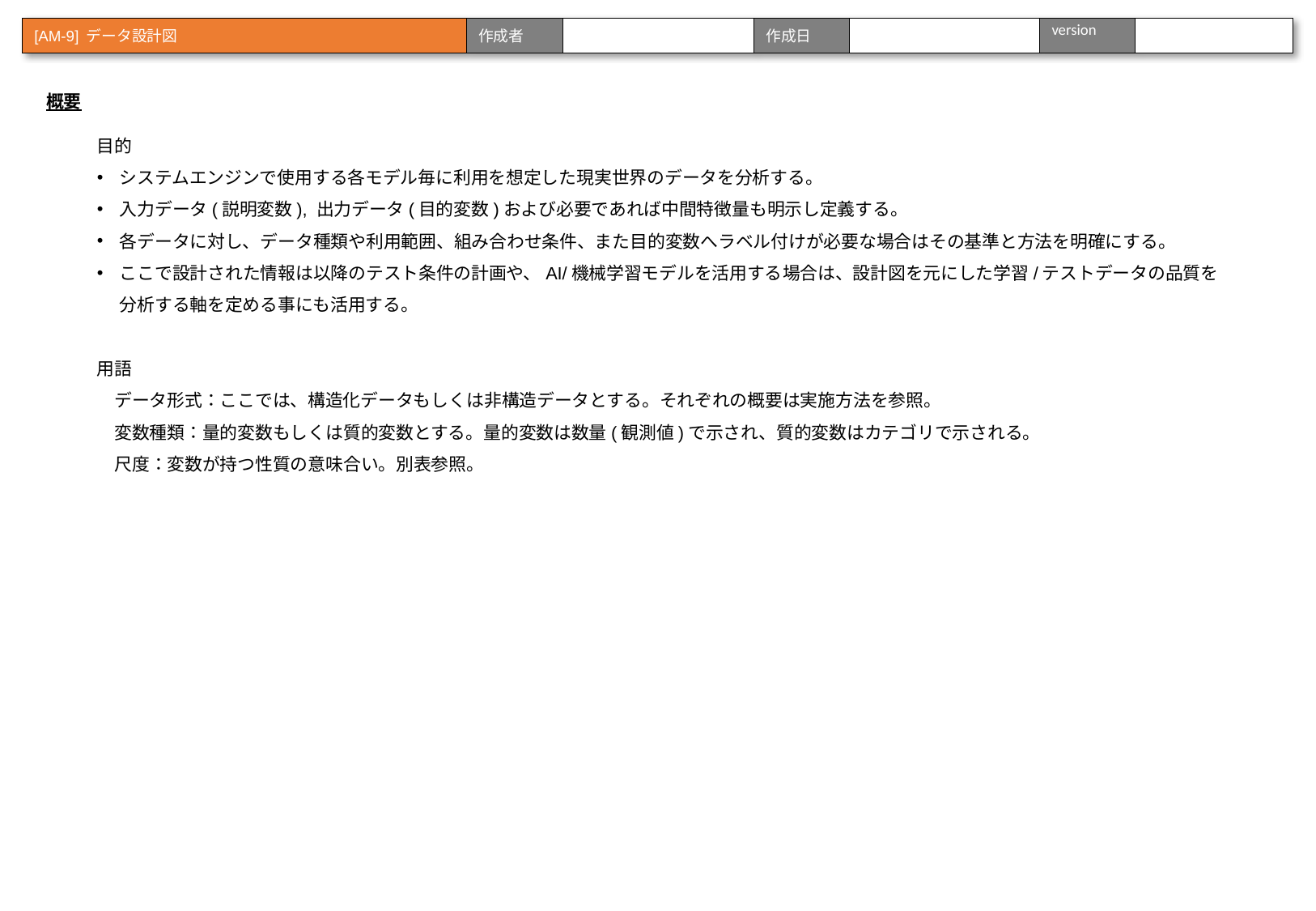

| [AM-9] データ設計図 | 作成者 |  | 作成日 |  | version |  |
| --- | --- | --- | --- | --- | --- | --- |
概要
目的
システムエンジンで使用する各モデル毎に利用を想定した現実世界のデータを分析する。
入力データ(説明変数), 出力データ(目的変数)および必要であれば中間特徴量も明示し定義する。
各データに対し、データ種類や利用範囲、組み合わせ条件、また目的変数へラベル付けが必要な場合はその基準と方法を明確にする。
ここで設計された情報は以降のテスト条件の計画や、AI/機械学習モデルを活用する場合は、設計図を元にした学習/テストデータの品質を分析する軸を定める事にも活用する。

用語
　データ形式：ここでは、構造化データもしくは非構造データとする。それぞれの概要は実施方法を参照。
　変数種類：量的変数もしくは質的変数とする。量的変数は数量(観測値)で示され、質的変数はカテゴリで示される。
　尺度：変数が持つ性質の意味合い。別表参照。